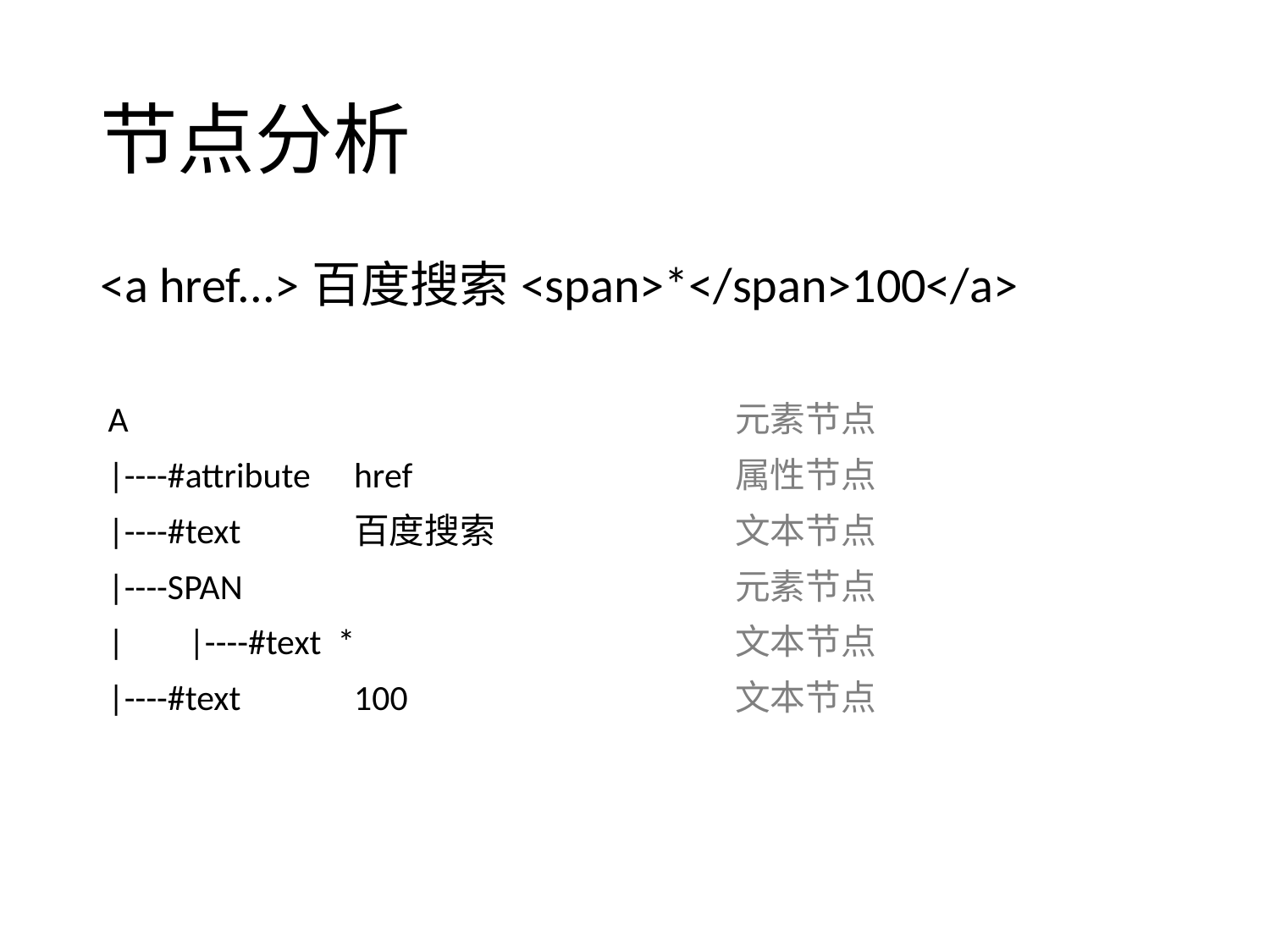

# 节点分析
<a href...>百度搜索<span>*</span>100</a>

 A					元素节点
 |----#attribute 	href			属性节点
 |----#text          	百度搜索		文本节点
 |----SPAN				元素节点
 |        |----#text  *			文本节点
 |----#text           	100			文本节点